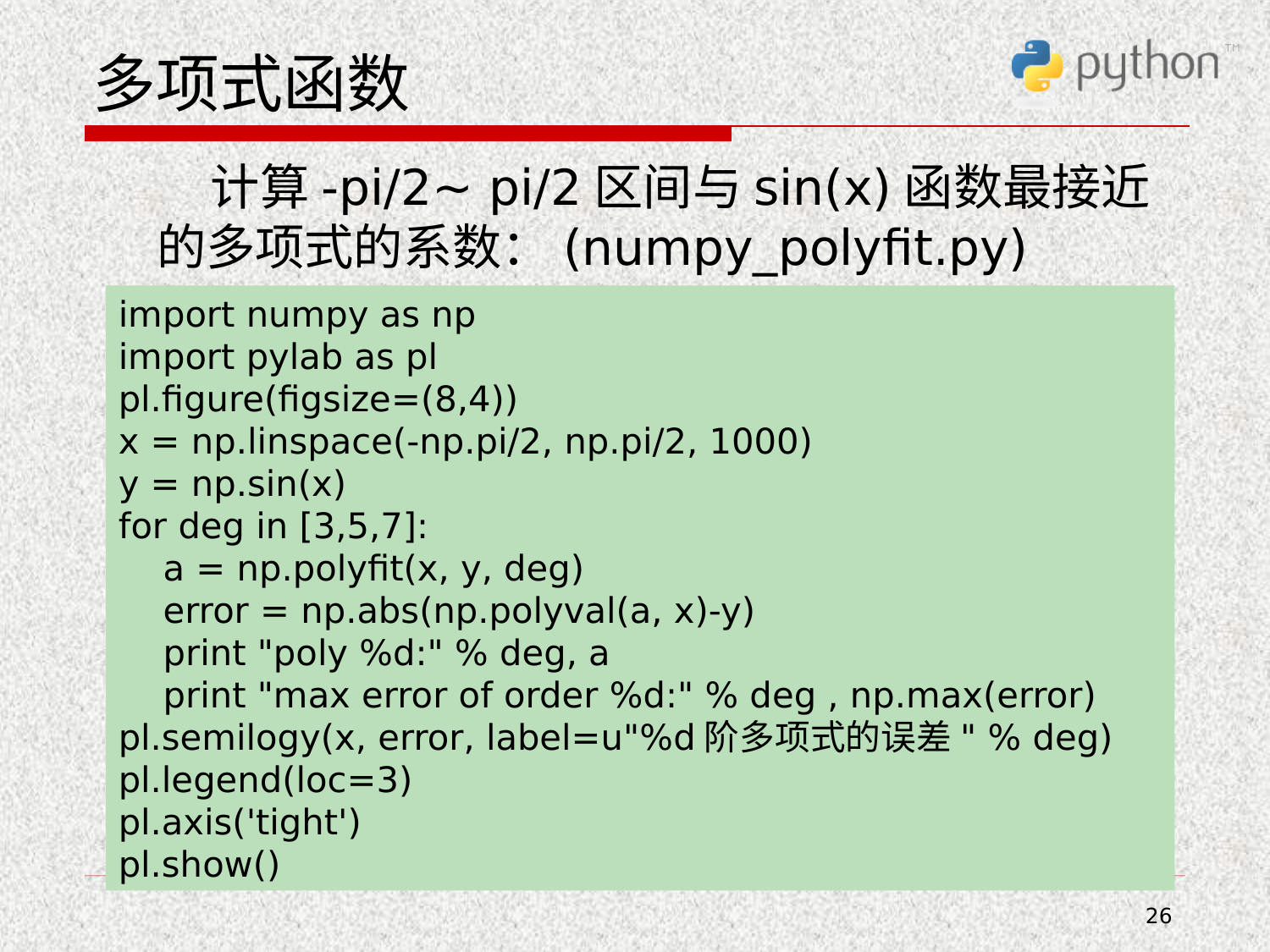

# 多项式函数
         计算-pi/2~ pi/2区间与sin(x)函数最接近的多项式的系数：(numpy_polyfit.py)
import numpy as np
import pylab as pl
pl.figure(figsize=(8,4))
x = np.linspace(-np.pi/2, np.pi/2, 1000)
y = np.sin(x)
for deg in [3,5,7]:
    a = np.polyfit(x, y, deg)
    error = np.abs(np.polyval(a, x)-y)
    print "poly %d:" % deg, a
    print "max error of order %d:" % deg , np.max(error)
pl.semilogy(x, error, label=u"%d阶多项式的误差" % deg)
pl.legend(loc=3)
pl.axis('tight')
pl.show()
26